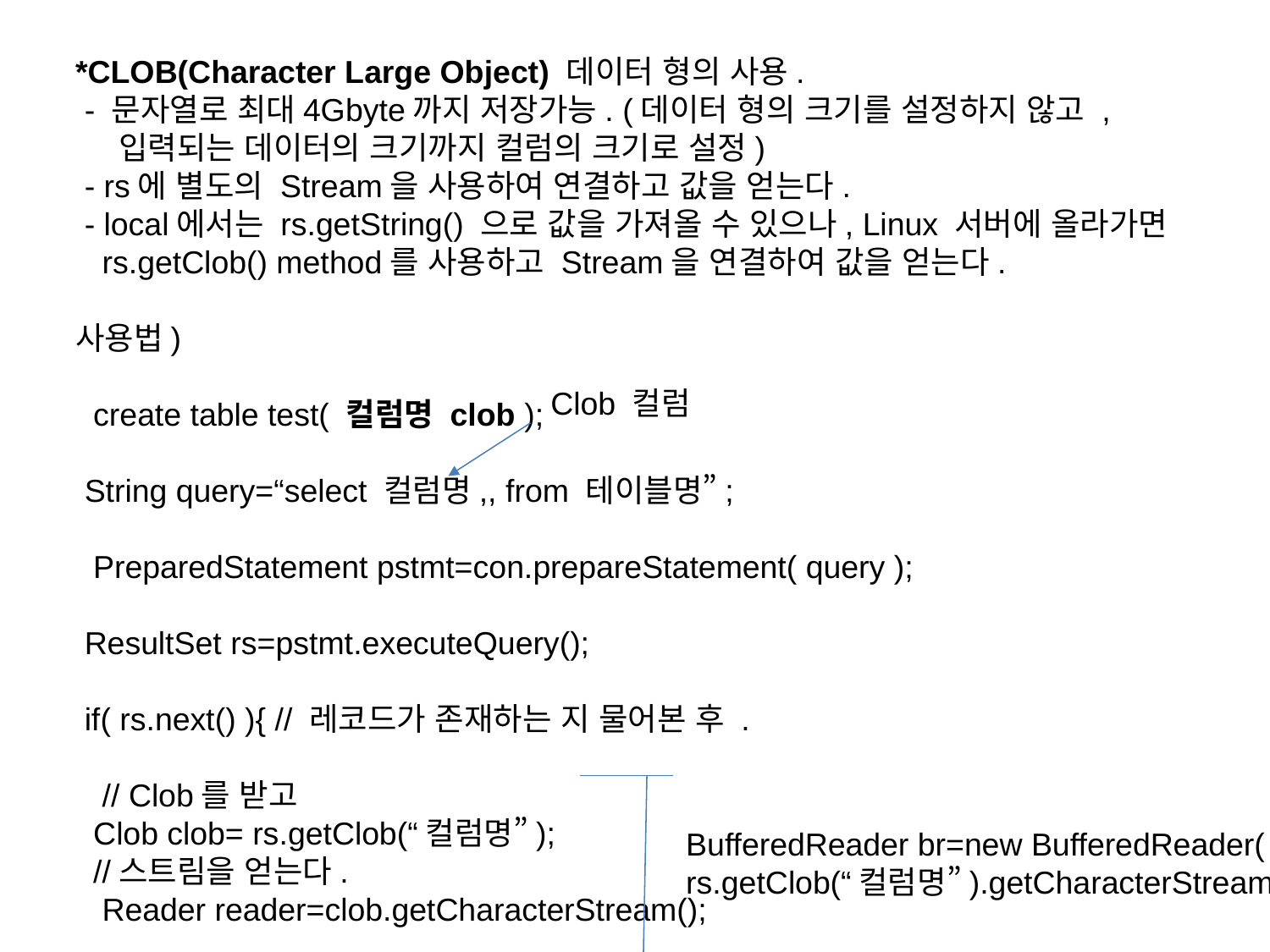

*CLOB(Character Large Object) 데이터 형의 사용.
 - 문자열로 최대4Gbyte까지 저장가능. (데이터 형의 크기를 설정하지 않고 ,
    입력되는 데이터의 크기까지 컬럼의 크기로 설정)
 - rs에 별도의 Stream을 사용하여 연결하고 값을 얻는다.
 - local에서는 rs.getString() 으로 값을 가져올 수 있으나, Linux 서버에 올라가면
   rs.getClob() method를 사용하고 Stream을 연결하여 값을 얻는다.

사용법)

  create table test( 컬럼명 clob );

 String query=“select 컬럼명,, from 테이블명”;

  PreparedStatement pstmt=con.prepareStatement( query );

 ResultSet rs=pstmt.executeQuery();

 if( rs.next() ){ // 레코드가 존재하는 지 물어본 후 .

   // Clob를 받고
  Clob clob= rs.getClob(“컬럼명”);
  //스트림을 얻는다.
   Reader reader=clob.getCharacterStream();

 //컬럼 값을 줄단위로 읽어들이기 위해서 스트림을 연결(기능확장)
 BufferedReader br=new BufferedReader( reader );

 String data=“”;
 while( (data=br.readLine()) != null ){//EOF
   data  //\n까지 읽어들인 내용을 사용.
 }

Clob 컬럼
BufferedReader br=new BufferedReader(
rs.getClob(“컬럼명”).getCharacterStream());